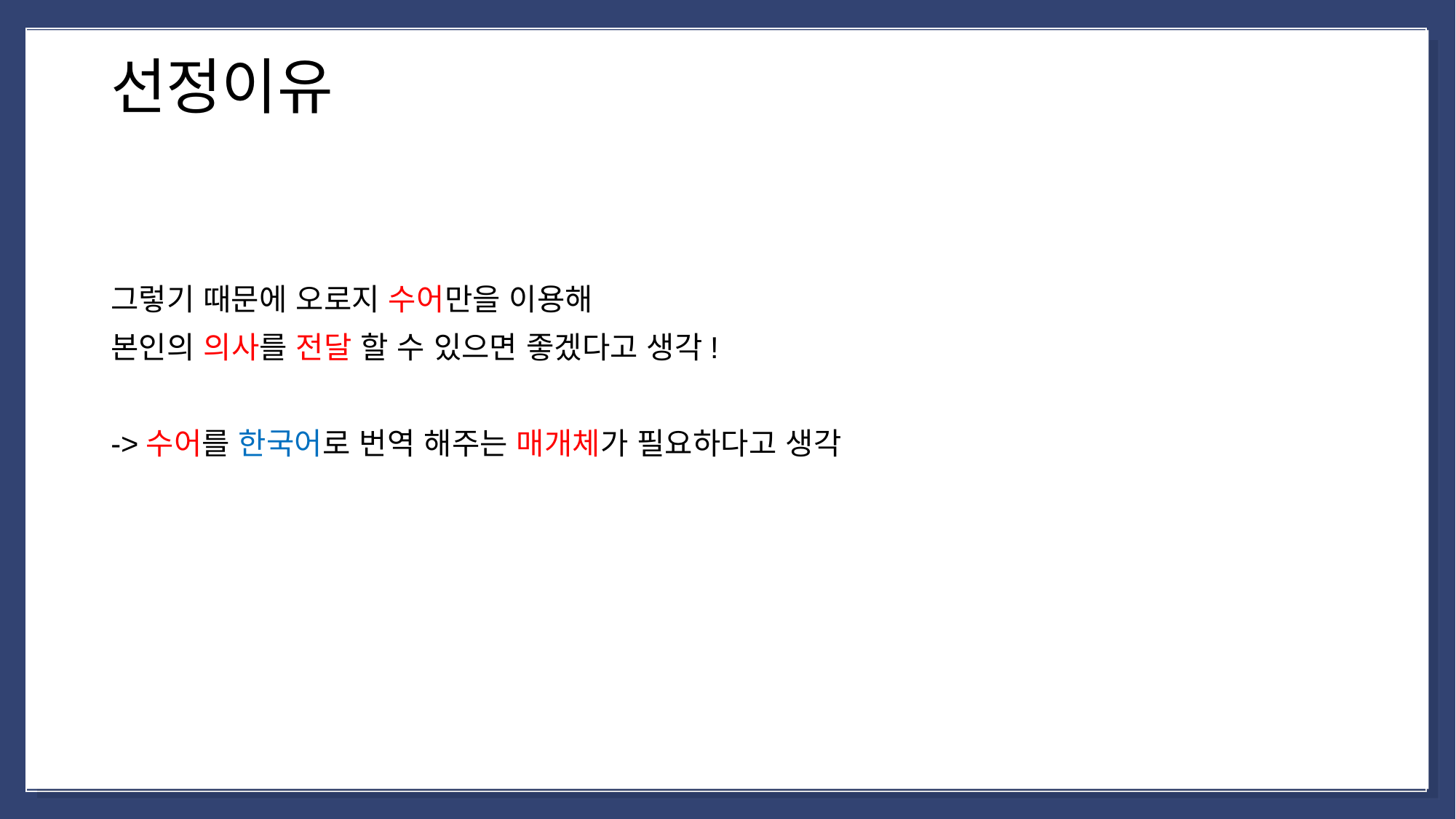

선정이유
1. 제목을 입력하세요

그렇기 때문에 오로지 수어만을 이용해
본인의 의사를 전달 할 수 있으면 좋겠다고 생각!

->수어를 한국어로 번역 해주는 매개체가 필요하다고 생각